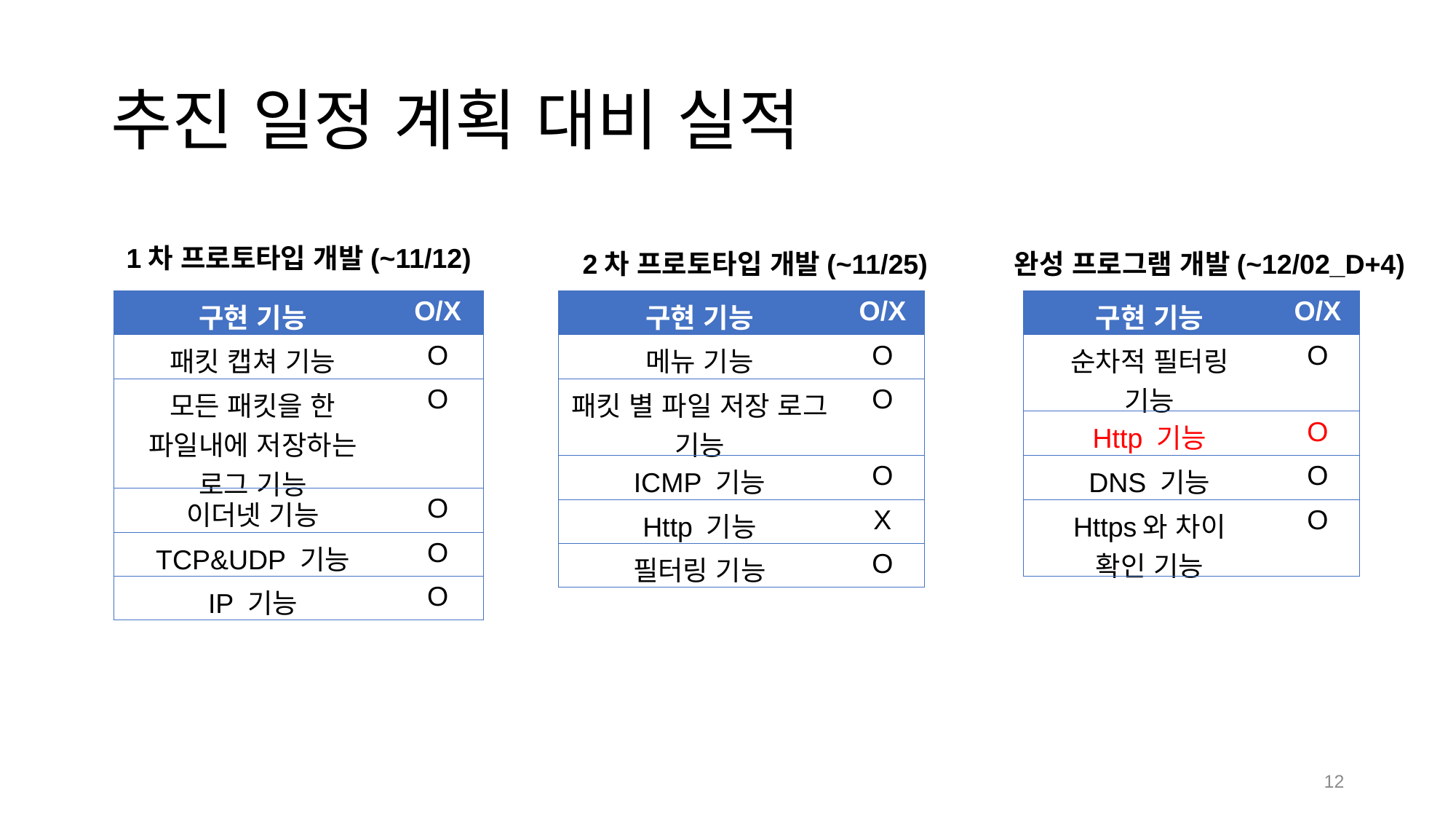

추진 일정 계획 대비 실적
1차 프로토타입 개발(~11/12)
2차 프로토타입 개발(~11/25)
완성 프로그램 개발(~12/02_D+4)
| 구현 기능 | O/X |
| --- | --- |
| 패킷 캡쳐 기능 | O |
| 모든 패킷을 한 파일내에 저장하는 로그 기능 | O |
| 이더넷 기능 | O |
| TCP&UDP 기능 | O |
| IP 기능 | O |
| 구현 기능 | O/X |
| --- | --- |
| 메뉴 기능 | O |
| 패킷 별 파일 저장 로그 기능 | O |
| ICMP 기능 | O |
| Http 기능 | X |
| 필터링 기능 | O |
| 구현 기능 | O/X |
| --- | --- |
| 순차적 필터링 기능 | O |
| Http 기능 | O |
| DNS 기능 | O |
| Https와 차이 확인 기능 | O |
12